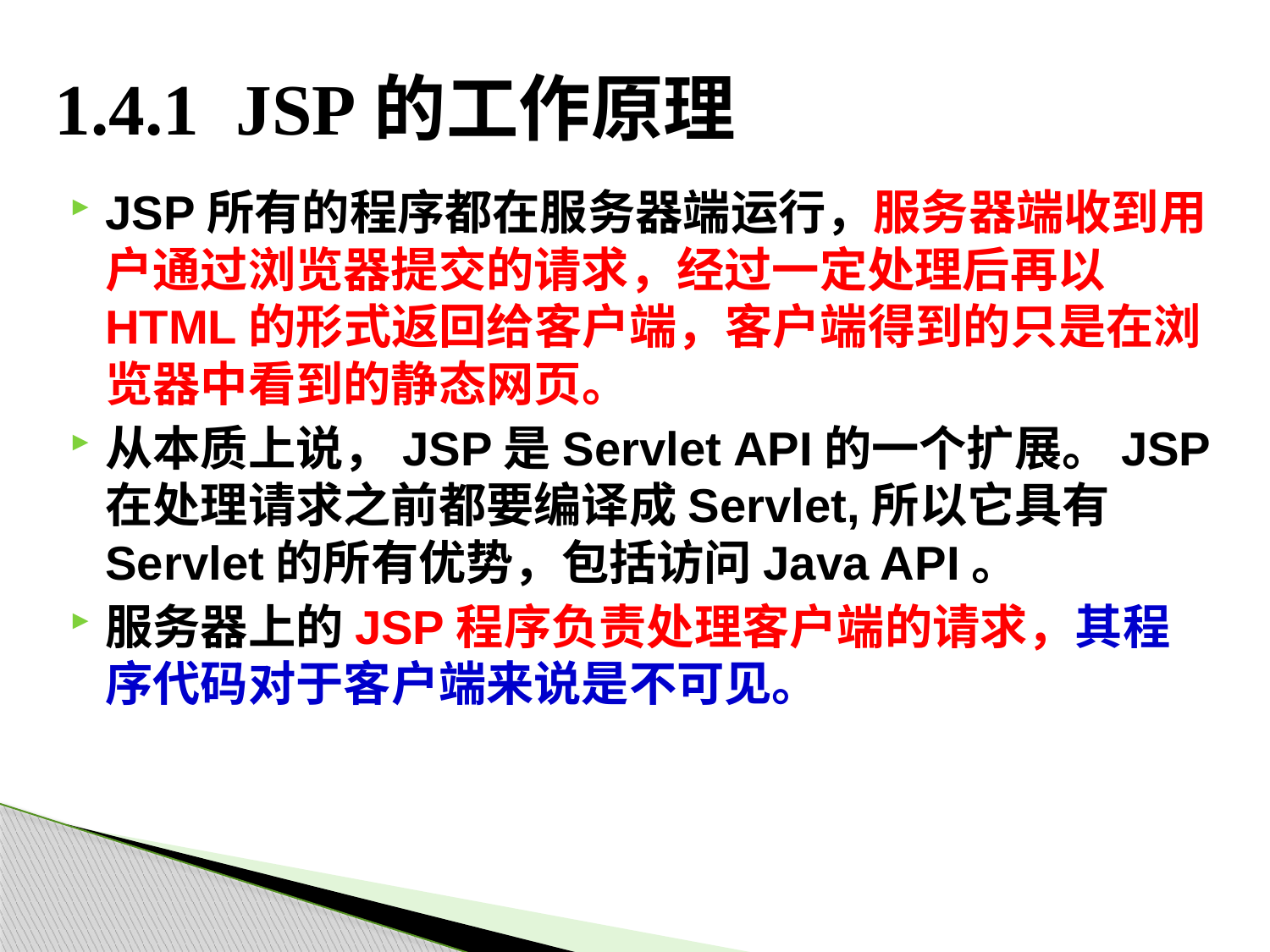

# 1.4.1  JSP的工作原理
JSP所有的程序都在服务器端运行，服务器端收到用户通过浏览器提交的请求，经过一定处理后再以HTML的形式返回给客户端，客户端得到的只是在浏览器中看到的静态网页。
从本质上说，JSP是Servlet API的一个扩展。JSP在处理请求之前都要编译成Servlet,所以它具有Servlet的所有优势，包括访问Java API。
服务器上的JSP程序负责处理客户端的请求，其程序代码对于客户端来说是不可见。